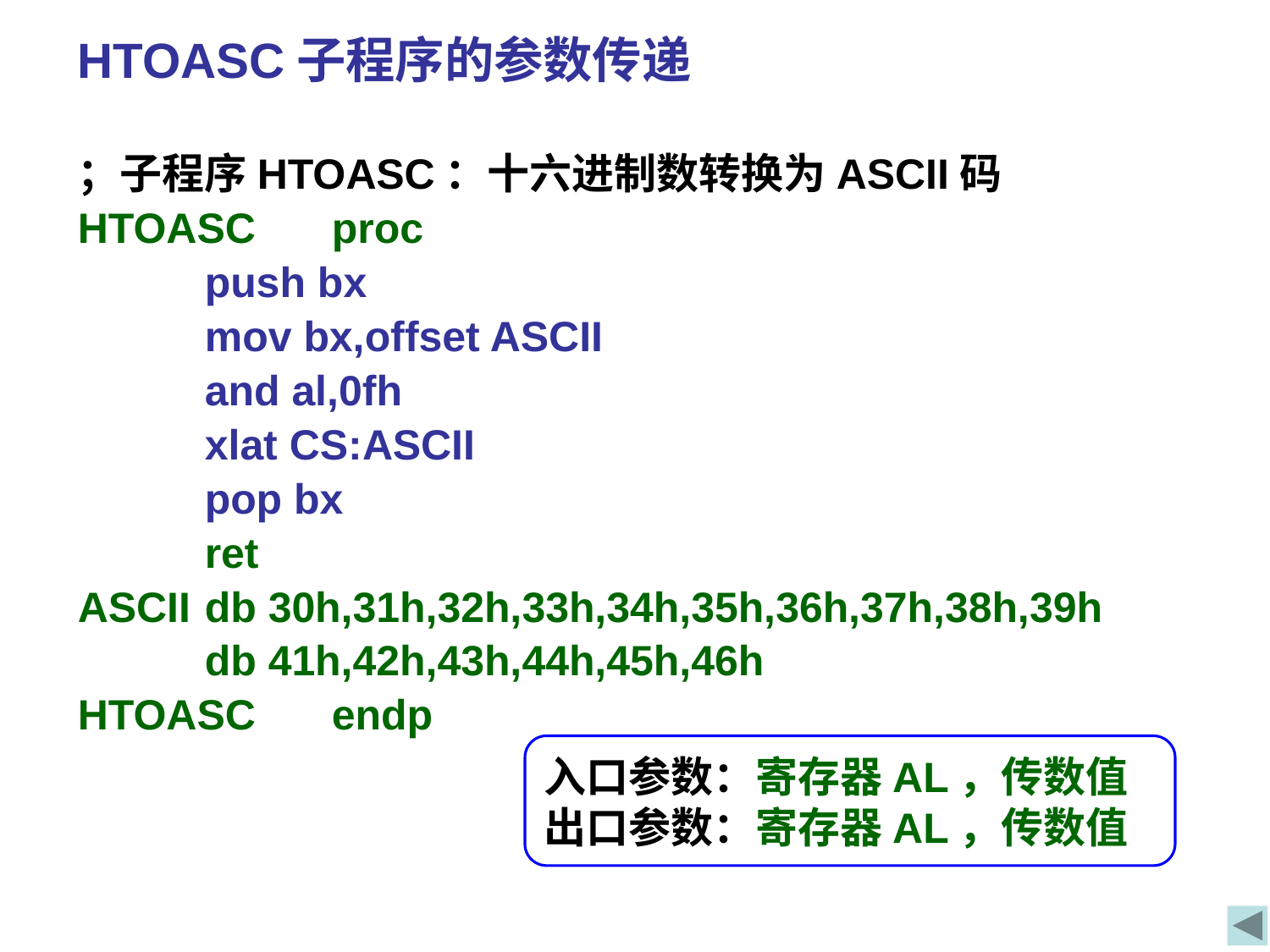

# HTOASC子程序的参数传递
；子程序HTOASC：十六进制数转换为ASCII码
HTOASC	proc
	push bx
	mov bx,offset ASCII
	and al,0fh
	xlat CS:ASCII
	pop bx
	ret
ASCII	db 30h,31h,32h,33h,34h,35h,36h,37h,38h,39h
	db 41h,42h,43h,44h,45h,46h
HTOASC	endp
入口参数：寄存器AL，传数值
出口参数：寄存器AL，传数值